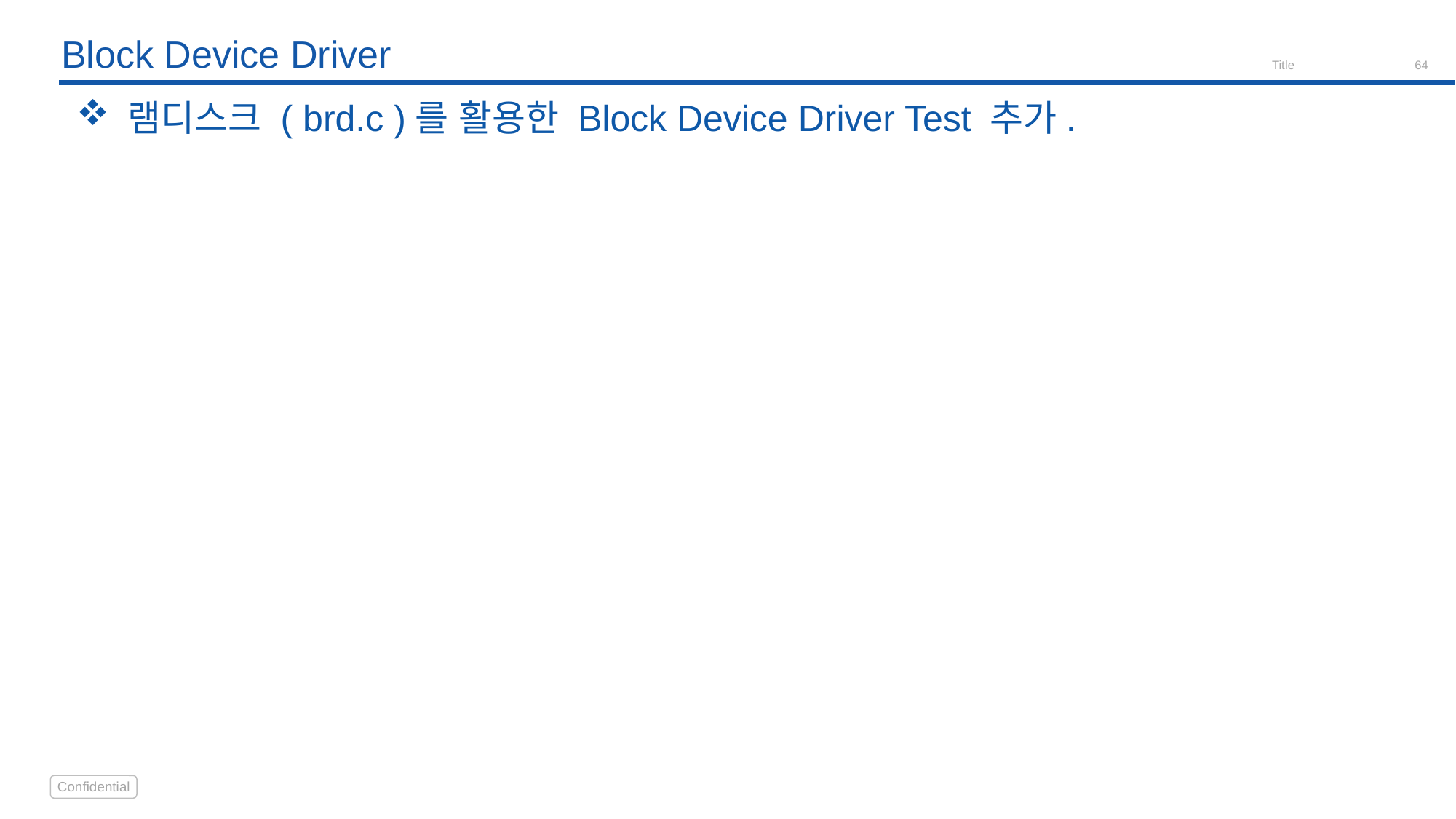

# Block Device Driver
 램디스크 ( brd.c )를 활용한 Block Device Driver Test 추가.